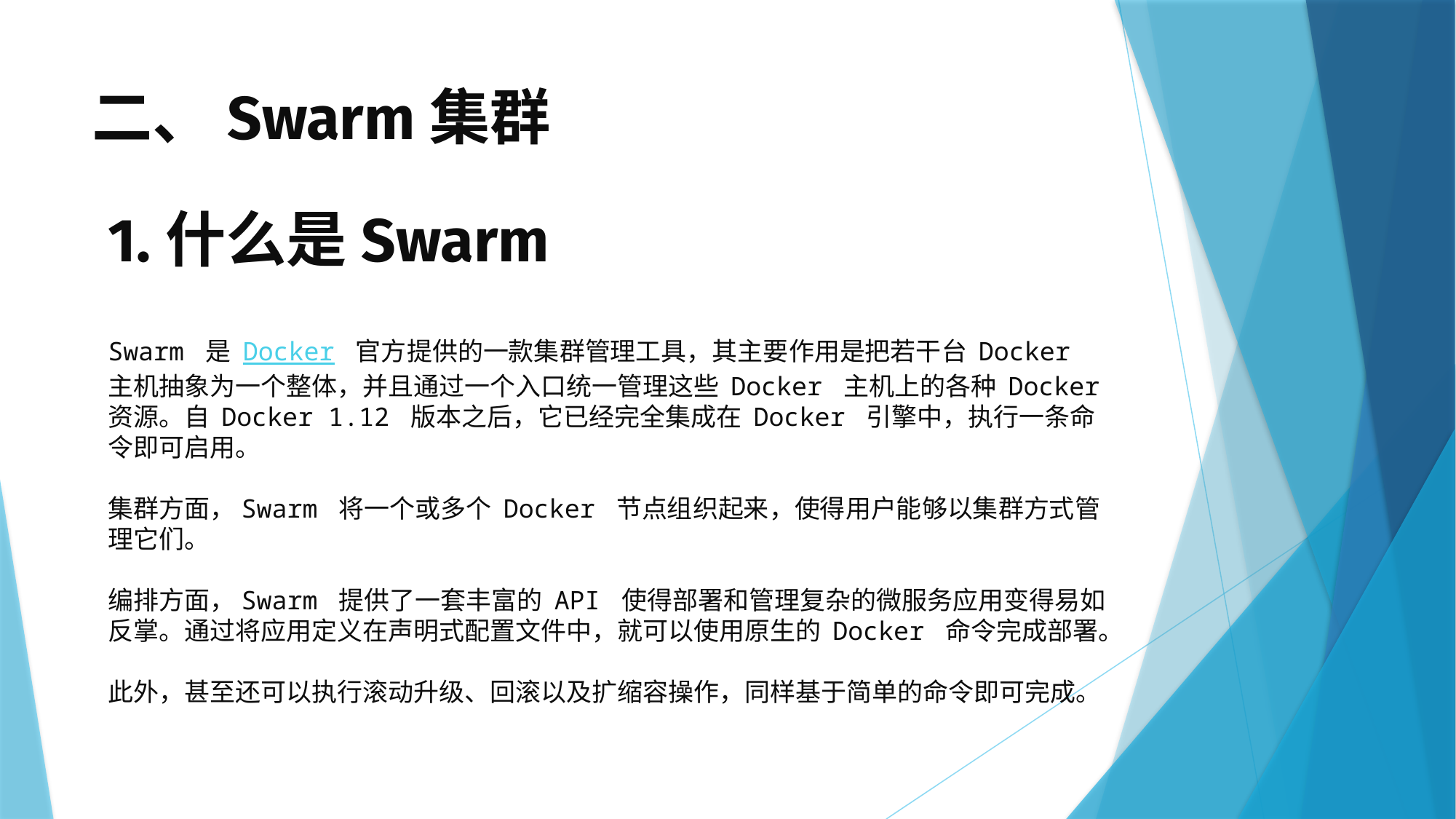

# 二、Swarm集群
1.什么是Swarm
Swarm 是 Docker 官方提供的一款集群管理工具，其主要作用是把若干台 Docker 主机抽象为一个整体，并且通过一个入口统一管理这些 Docker 主机上的各种 Docker 资源。自 Docker 1.12 版本之后，它已经完全集成在 Docker 引擎中，执行一条命令即可启用。

集群方面，Swarm 将一个或多个 Docker 节点组织起来，使得用户能够以集群方式管理它们。

编排方面，Swarm 提供了一套丰富的 API 使得部署和管理复杂的微服务应用变得易如反掌。通过将应用定义在声明式配置文件中，就可以使用原生的 Docker 命令完成部署。

此外，甚至还可以执行滚动升级、回滚以及扩缩容操作，同样基于简单的命令即可完成。